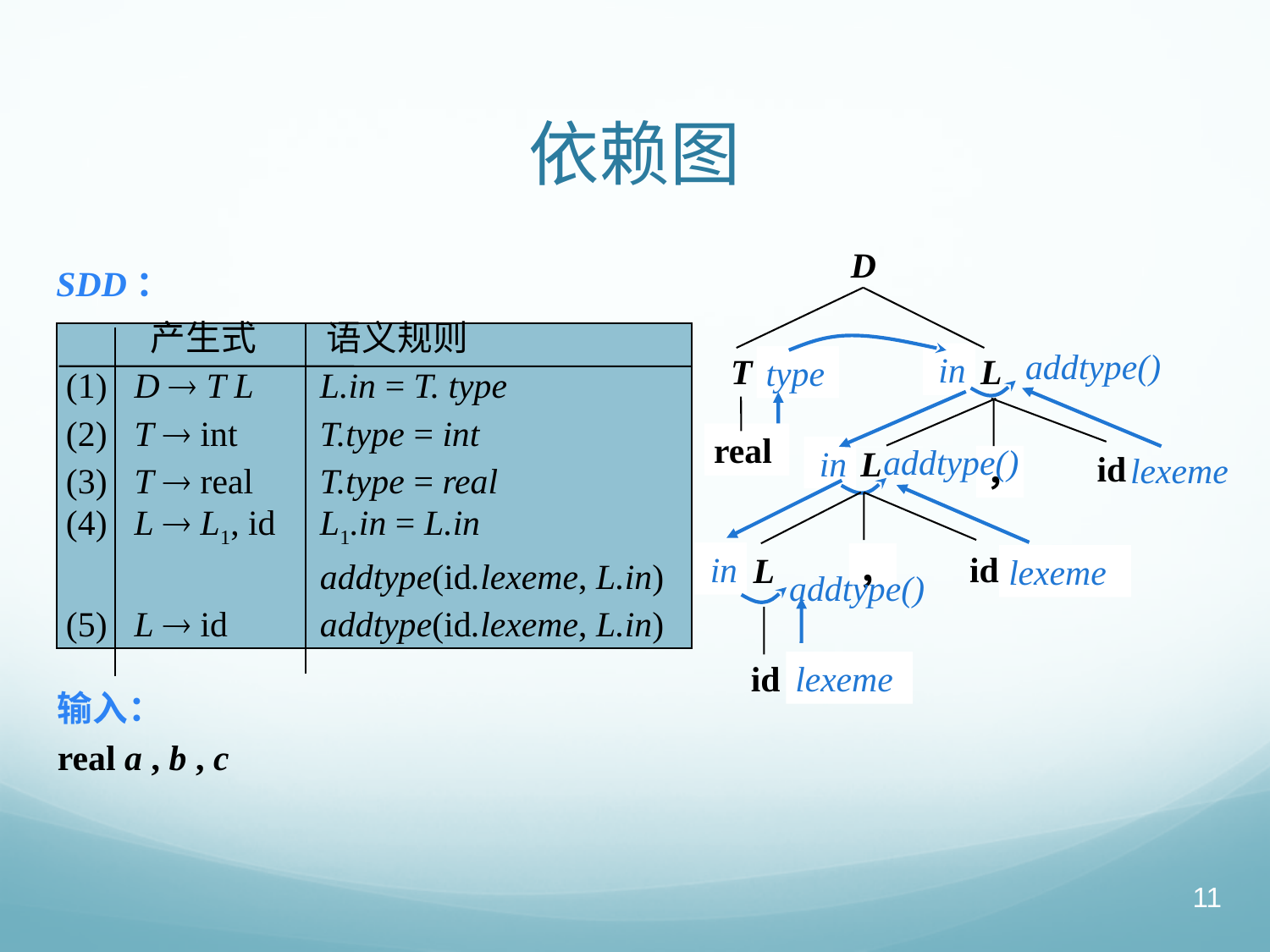

# 依赖图
D

L
T

real
L
id
，

id
，
L

id
SDD：
                 产生式         语义规则
(1)   D → T L	L.in = T. type
(2)   T → int     	T.type = int
(3)   T → real   	T.type = real
(4)   L → L1, id   	L1.in = L.in
		addtype(id.lexeme, L.in)
(5)   L → id       	addtype(id.lexeme, L.in)

addtype()
in
type

addtype()
in
lexeme

in
lexeme
addtype()

lexeme
输入：
real a , b , c
11